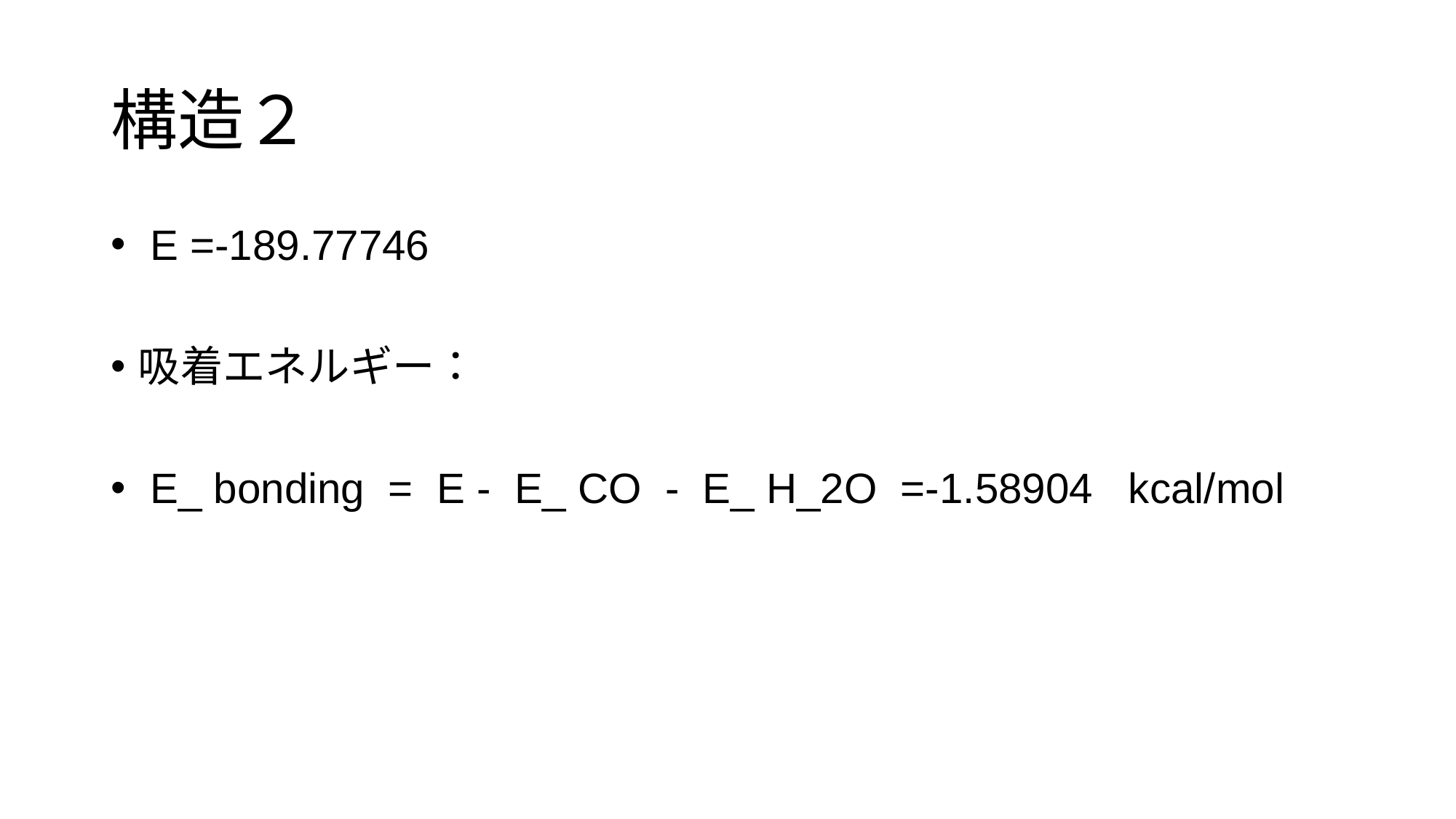

# 構造２
 E =-189.77746

吸着エネルギー：

 E_ bonding  =  E -  E_ CO  -  E_ H_2O  =-1.58904   kcal/mol